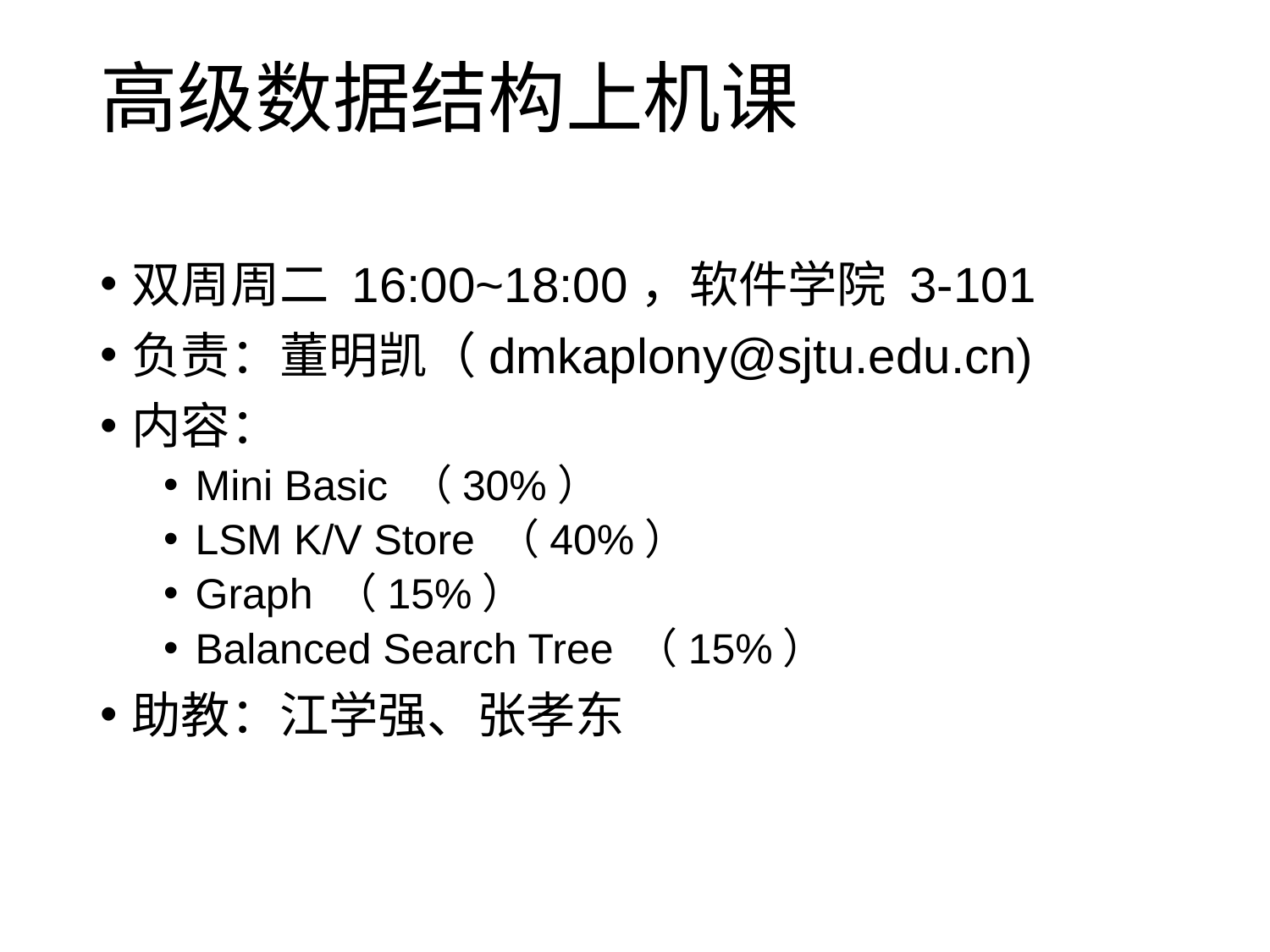

# 高级数据结构上机课
双周周二 16:00~18:00，软件学院 3-101
负责：董明凯（dmkaplony@sjtu.edu.cn)
内容：
Mini Basic （30%）
LSM K/V Store （40%）
Graph （15%）
Balanced Search Tree （15%）
助教：江学强、张孝东